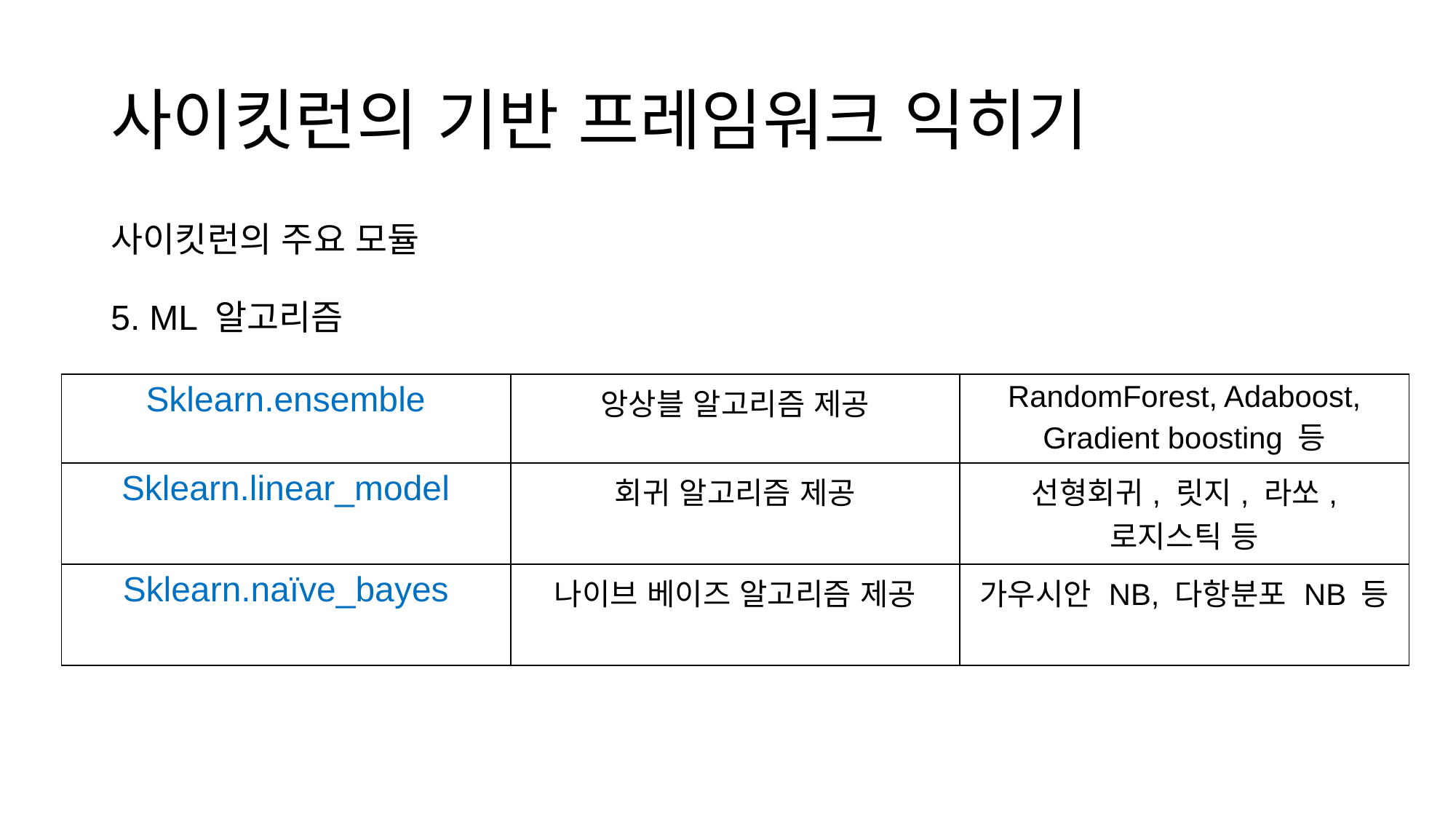

# 사이킷런의 기반 프레임워크 익히기
사이킷런의 주요 모듈
5. ML 알고리즘
| Sklearn.ensemble | 앙상블 알고리즘 제공 | RandomForest, Adaboost, Gradient boosting 등 |
| --- | --- | --- |
| Sklearn.linear\_model | 회귀 알고리즘 제공 | 선형회귀, 릿지, 라쏘, 로지스틱 등 |
| Sklearn.naïve\_bayes | 나이브 베이즈 알고리즘 제공 | 가우시안 NB, 다항분포 NB 등 |